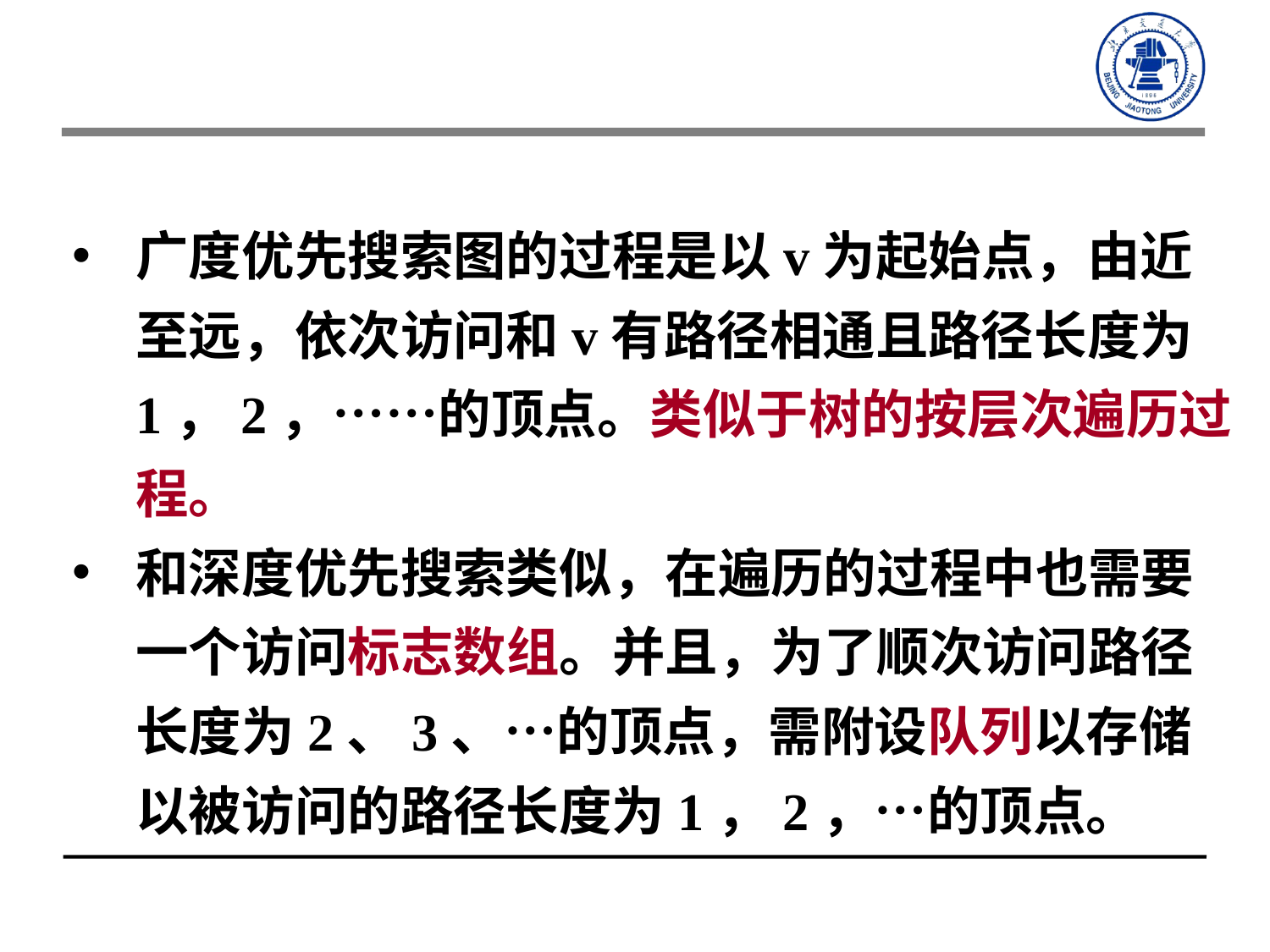

广度优先搜索图的过程是以v为起始点，由近至远，依次访问和v有路径相通且路径长度为1，2，……的顶点。类似于树的按层次遍历过程。
和深度优先搜索类似，在遍历的过程中也需要一个访问标志数组。并且，为了顺次访问路径长度为2、3、…的顶点，需附设队列以存储以被访问的路径长度为1，2，…的顶点。